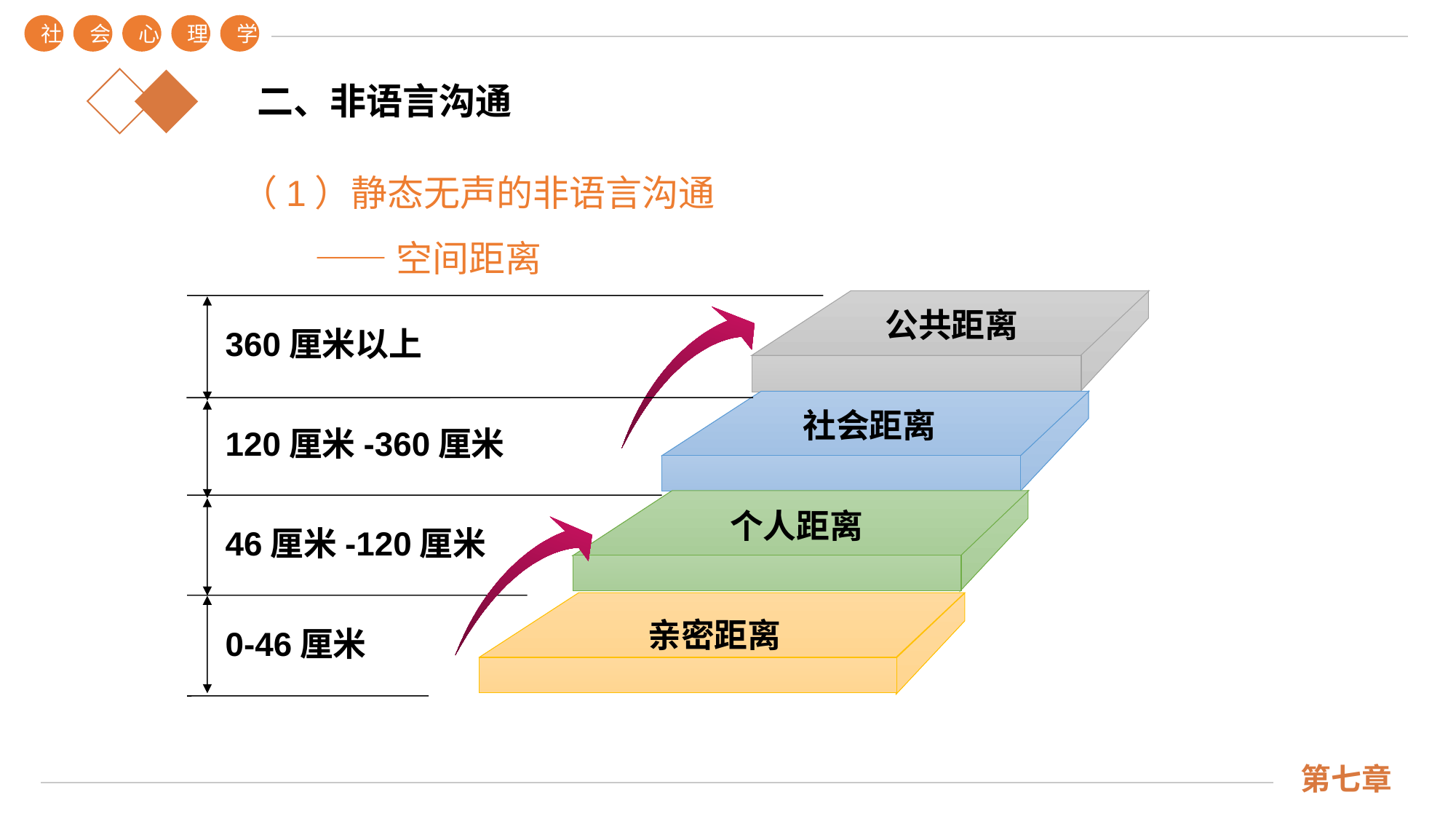

社
会
心
理
学
第七章

二、非语言沟通
（1）静态无声的非语言沟通
         ——空间距离
公共距离

360厘米以上

社会距离

120厘米-360厘米

个人距离

46厘米-120厘米

亲密距离

0-46厘米